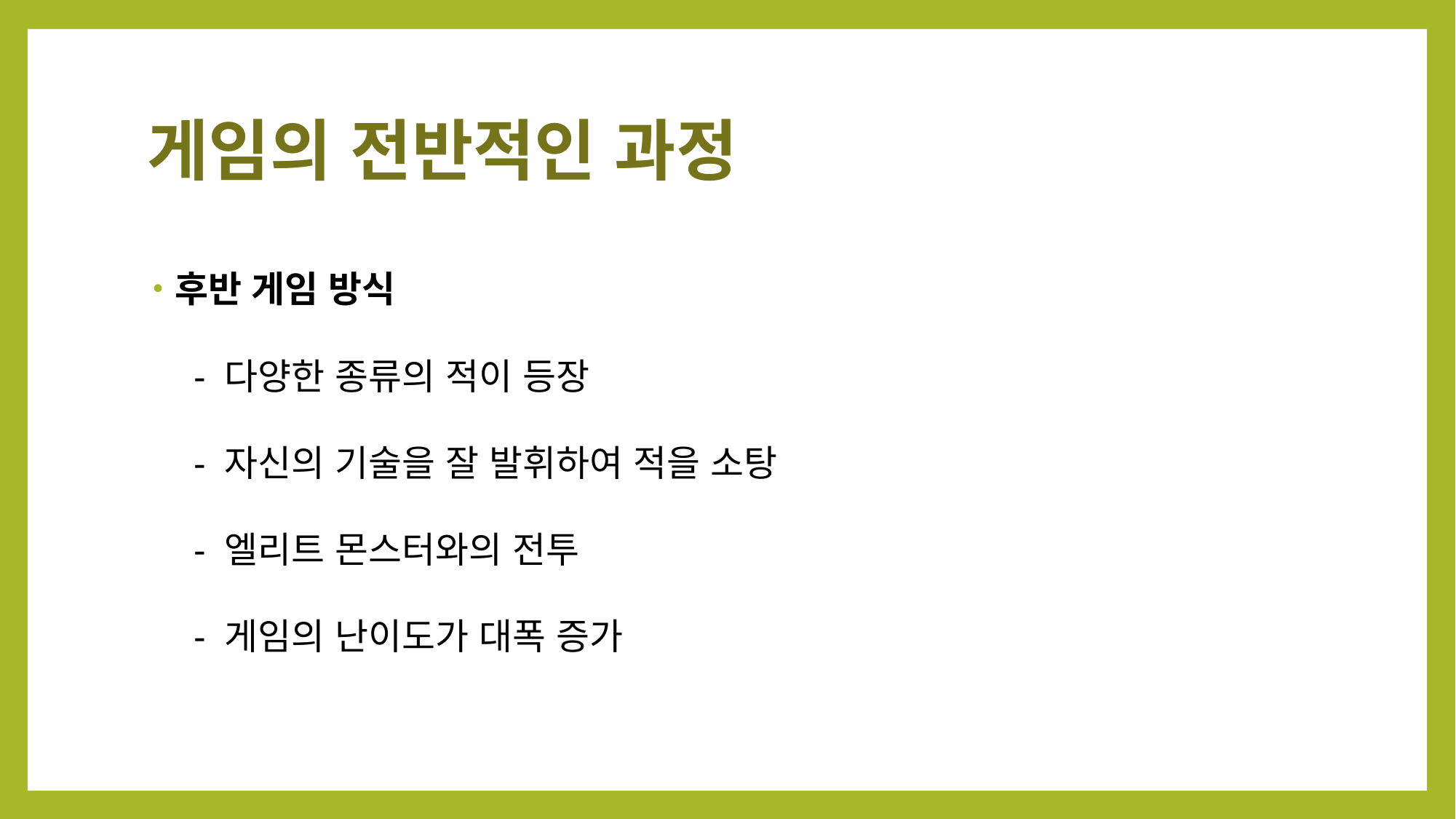

# 게임의 전반적인 과정
후반 게임 방식
    - 다양한 종류의 적이 등장
    - 자신의 기술을 잘 발휘하여 적을 소탕
    - 엘리트 몬스터와의 전투
    - 게임의 난이도가 대폭 증가